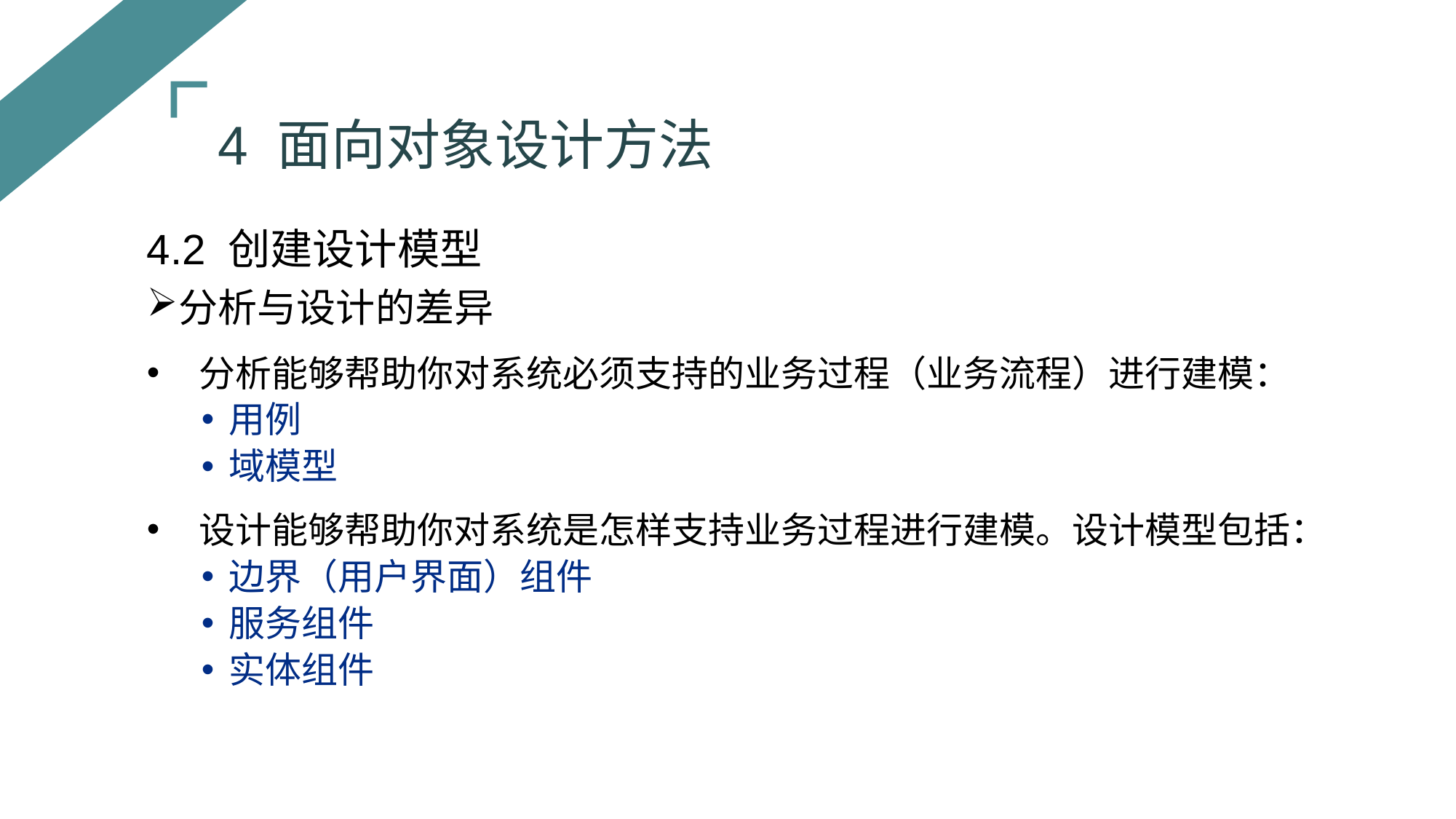

4 面向对象设计方法
4.2 创建设计模型
分析与设计的差异
  分析能够帮助你对系统必须支持的业务过程（业务流程）进行建模：
用例
域模型
  设计能够帮助你对系统是怎样支持业务过程进行建模。设计模型包括：
边界（用户界面）组件
服务组件
实体组件